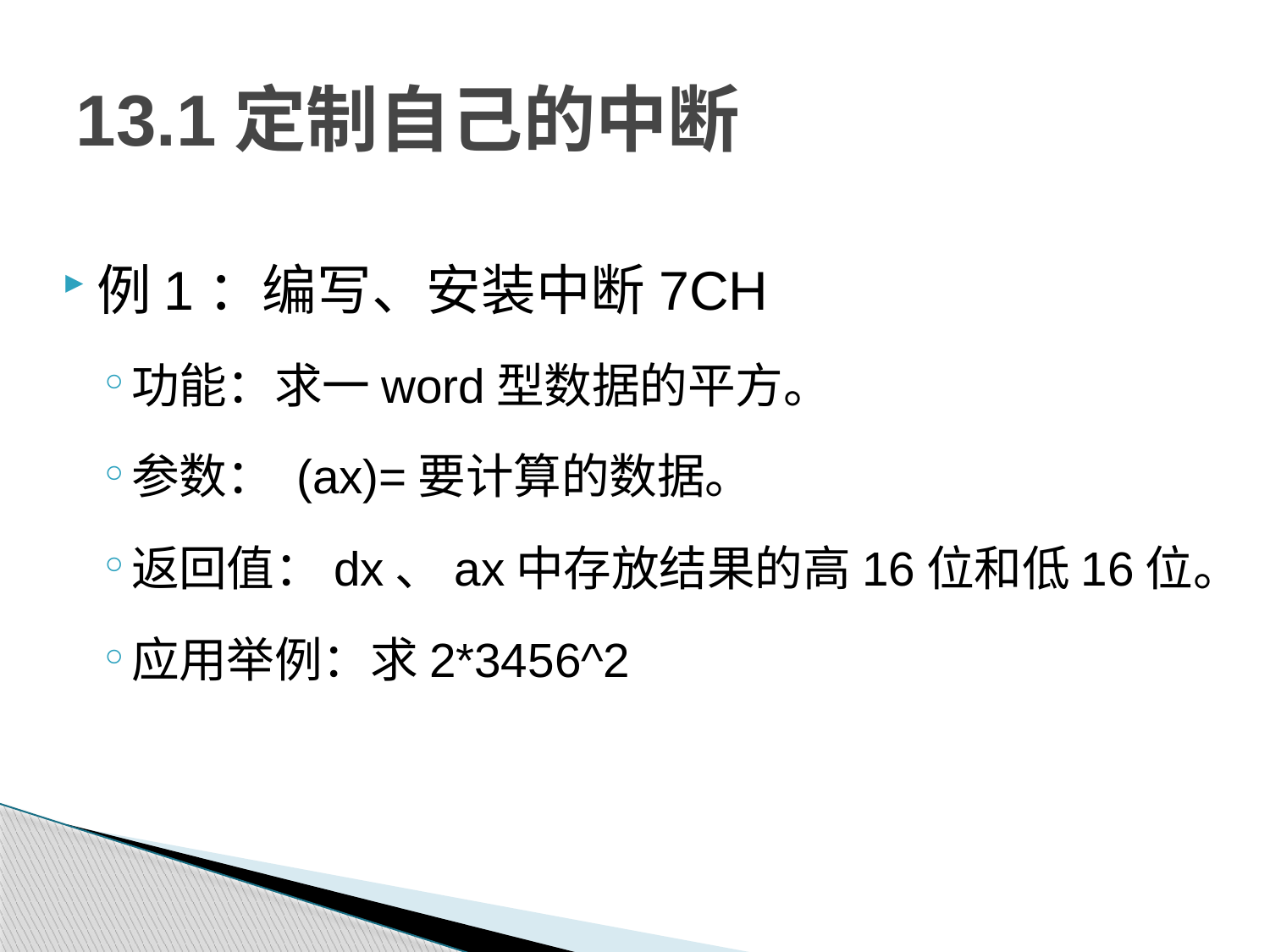

# 13.1定制自己的中断
例1：编写、安装中断7CH
功能：求一word型数据的平方。
参数： (ax)=要计算的数据。
返回值：dx、ax中存放结果的高16位和低16位。
应用举例：求2*3456^2